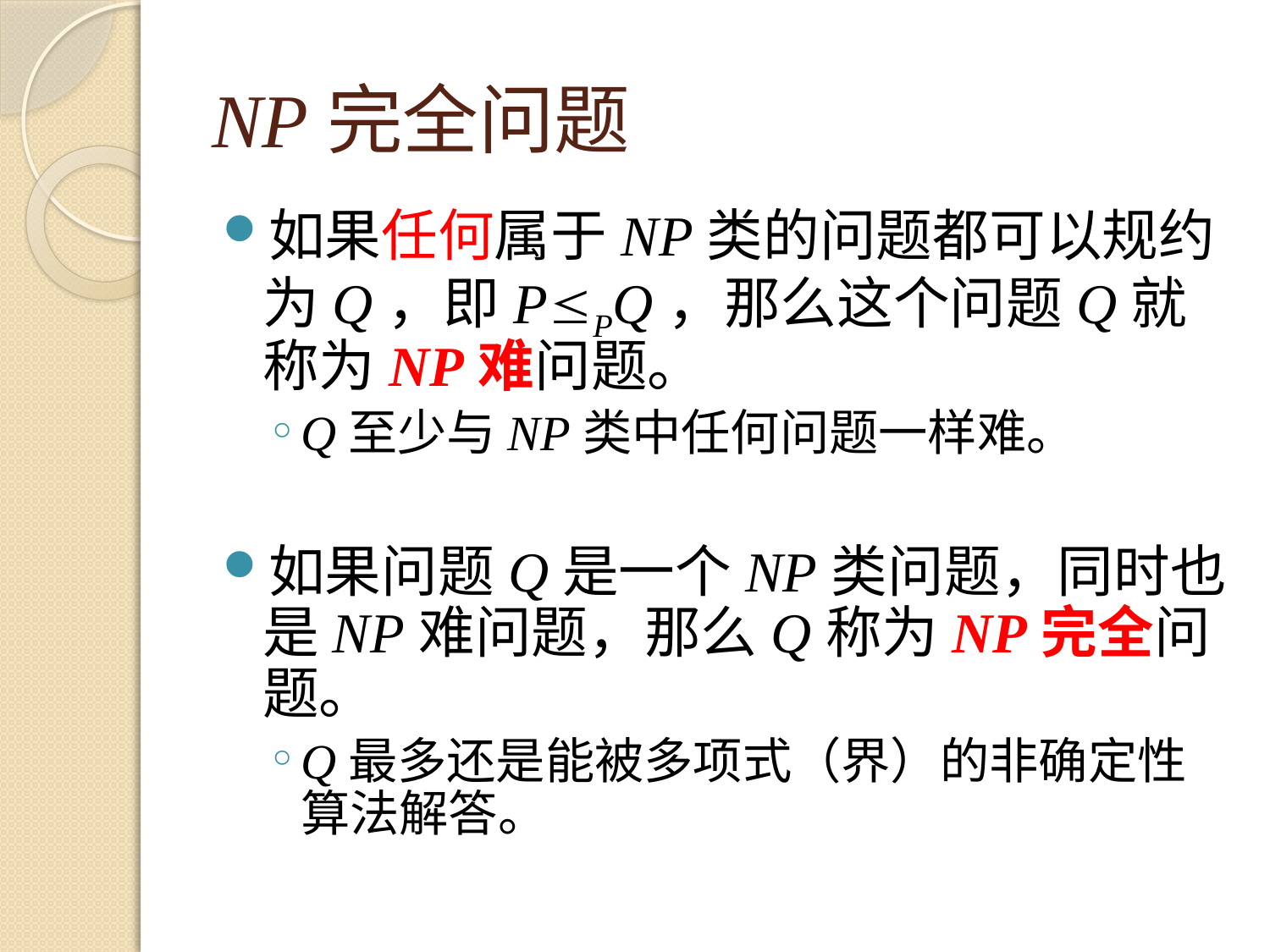

# NP完全问题
如果任何属于NP类的问题都可以规约为Q，即P≤PQ，那么这个问题Q就称为NP难问题。
Q至少与NP类中任何问题一样难。

如果问题Q是一个NP类问题，同时也是NP难问题，那么Q称为NP完全问题。
Q最多还是能被多项式（界）的非确定性算法解答。